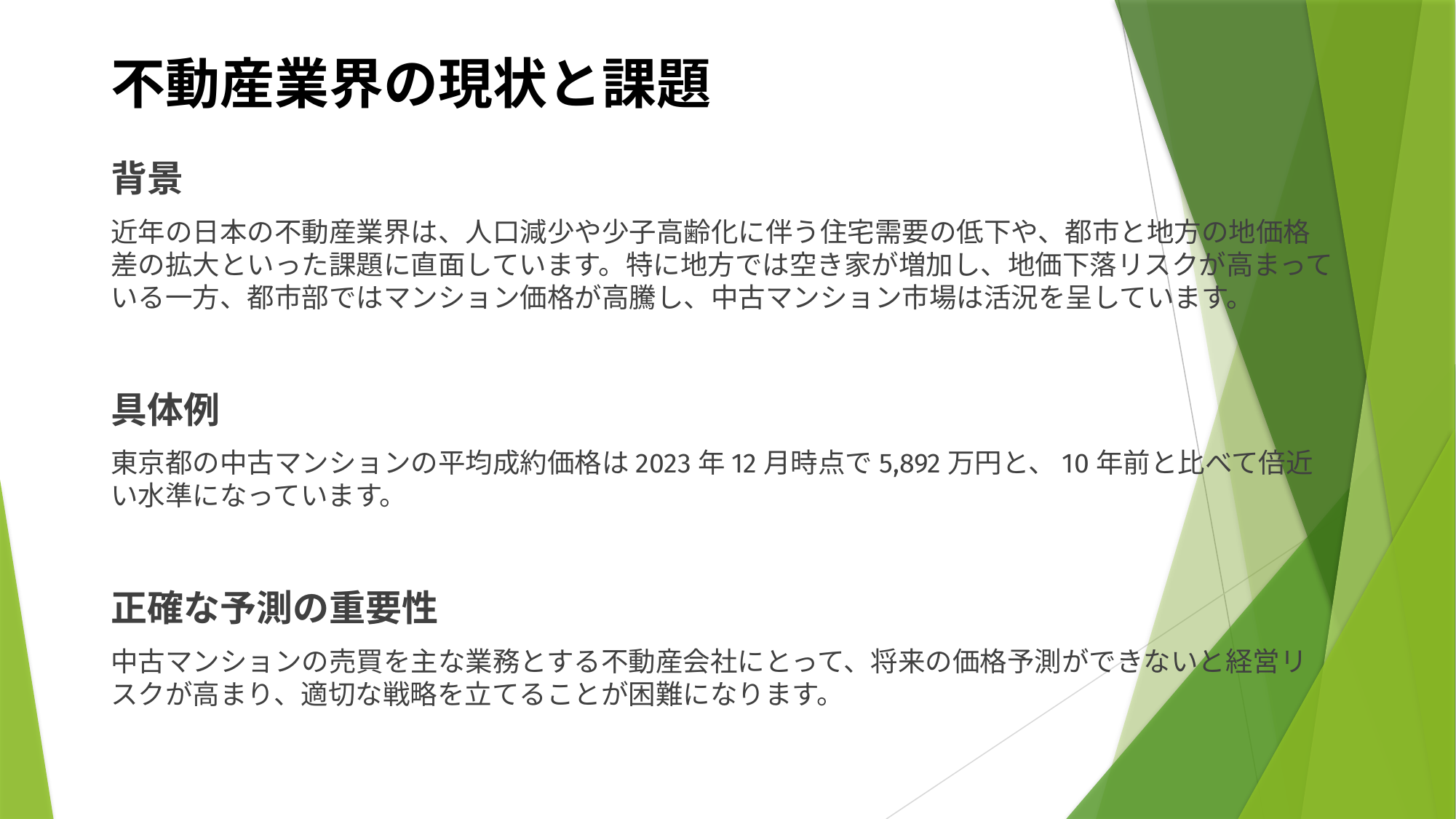

# 不動産業界の現状と課題
このページには「問題・目的」を書きましょう。
以下の文言とイラストはOK
・繫忙期と閑散期の依頼件数に大きな差がある
・繫忙期に合わせて料金設定を高くして年間収支を保っている
・現場スタッフの「緊急出動」や「休日が決まらない」という
　問題が発生

黄色マーカー、太字にした理由は何ですか？
背景
近年の日本の不動産業界は、人口減少や少子高齢化に伴う住宅需要の低下や、都市と地方の地価格差の拡大といった課題に直面しています。特に地方では空き家が増加し、地価下落リスクが高まっている一方、都市部ではマンション価格が高騰し、中古マンション市場は活況を呈しています。

具体例
東京都の中古マンションの平均成約価格は2023年12月時点で5,892万円と、10年前と比べて倍近い水準になっています。

正確な予測の重要性
中古マンションの売買を主な業務とする不動産会社にとって、将来の価格予測ができないと経営リスクが高まり、適切な戦略を立てることが困難になります。